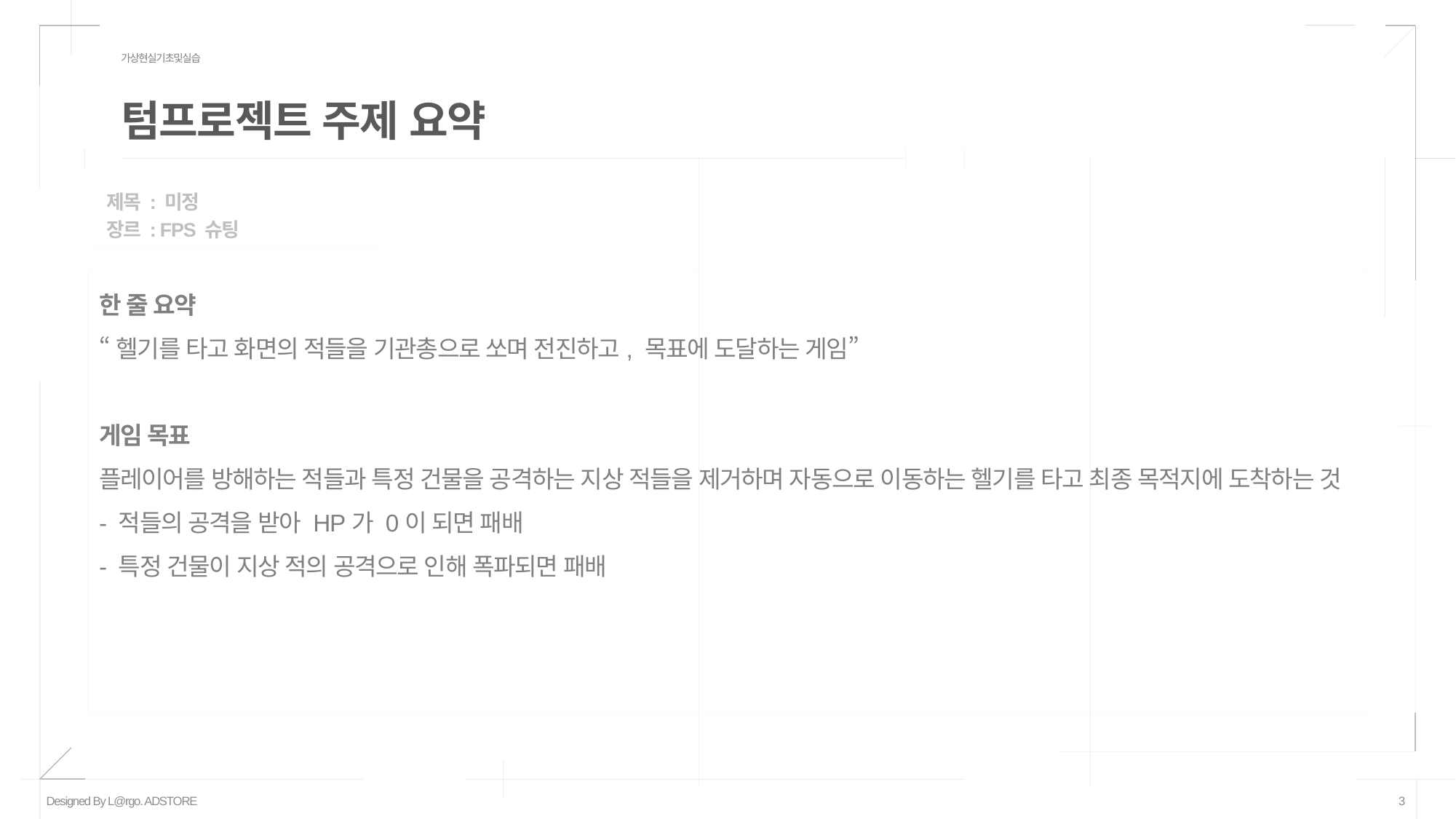

가상현실기초및실습
# 텀프로젝트 주제 요약
제목 : 미정
장르 : FPS 슈팅
한 줄 요약
“헬기를 타고 화면의 적들을 기관총으로 쏘며 전진하고, 목표에 도달하는 게임”

게임 목표
플레이어를 방해하는 적들과 특정 건물을 공격하는 지상 적들을 제거하며 자동으로 이동하는 헬기를 타고 최종 목적지에 도착하는 것
- 적들의 공격을 받아 HP가 0이 되면 패배
- 특정 건물이 지상 적의 공격으로 인해 폭파되면 패배
Designed By L@rgo. ADSTORE
3